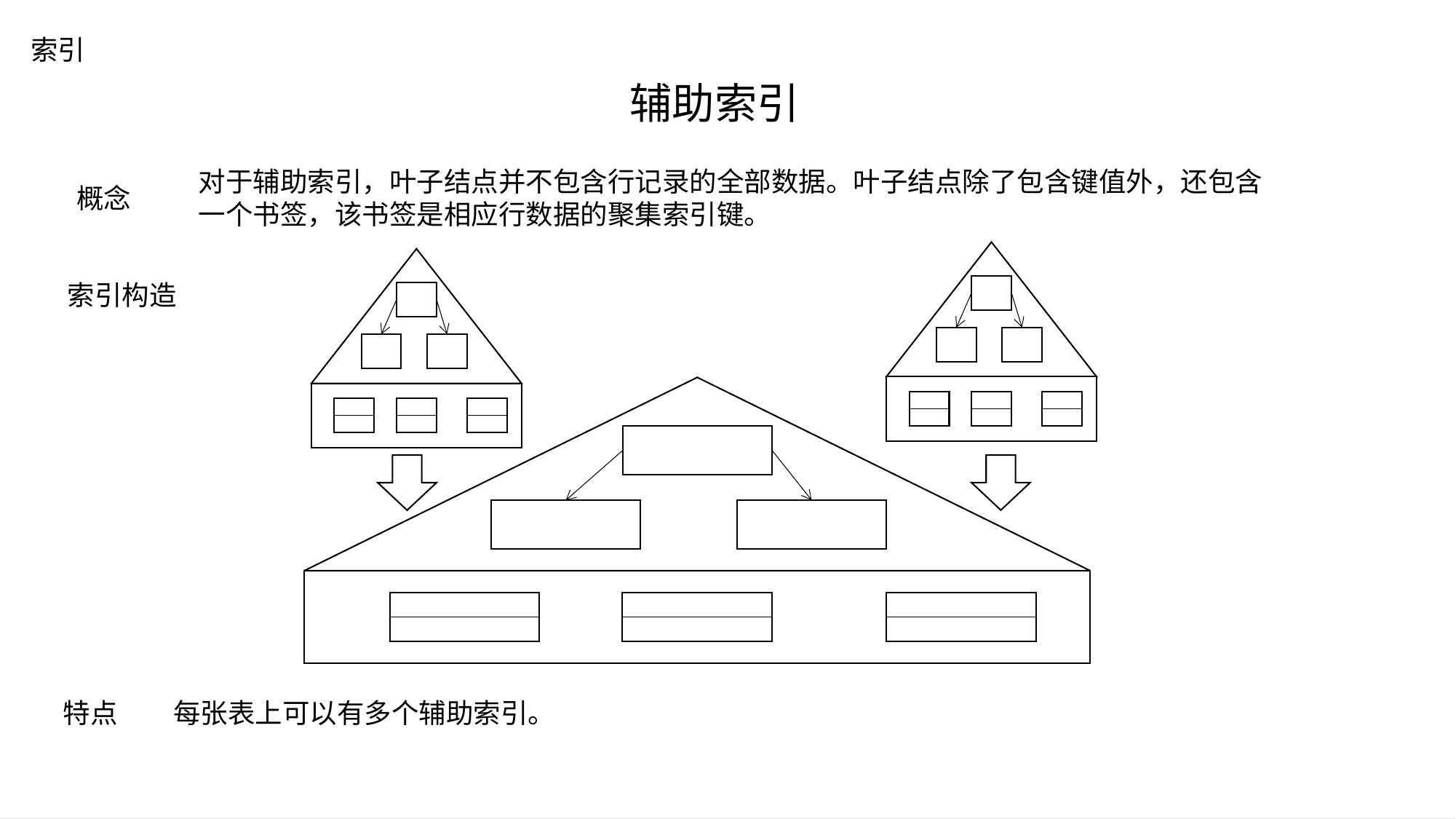

索引
辅助索引
对于辅助索引，叶子结点并不包含行记录的全部数据。叶子结点除了包含键值外，还包含
一个书签，该书签是相应行数据的聚集索引键。
概念

索引构造
# 空白演示

在此输入您的封面副标题

特点         每张表上可以有多个辅助索引。